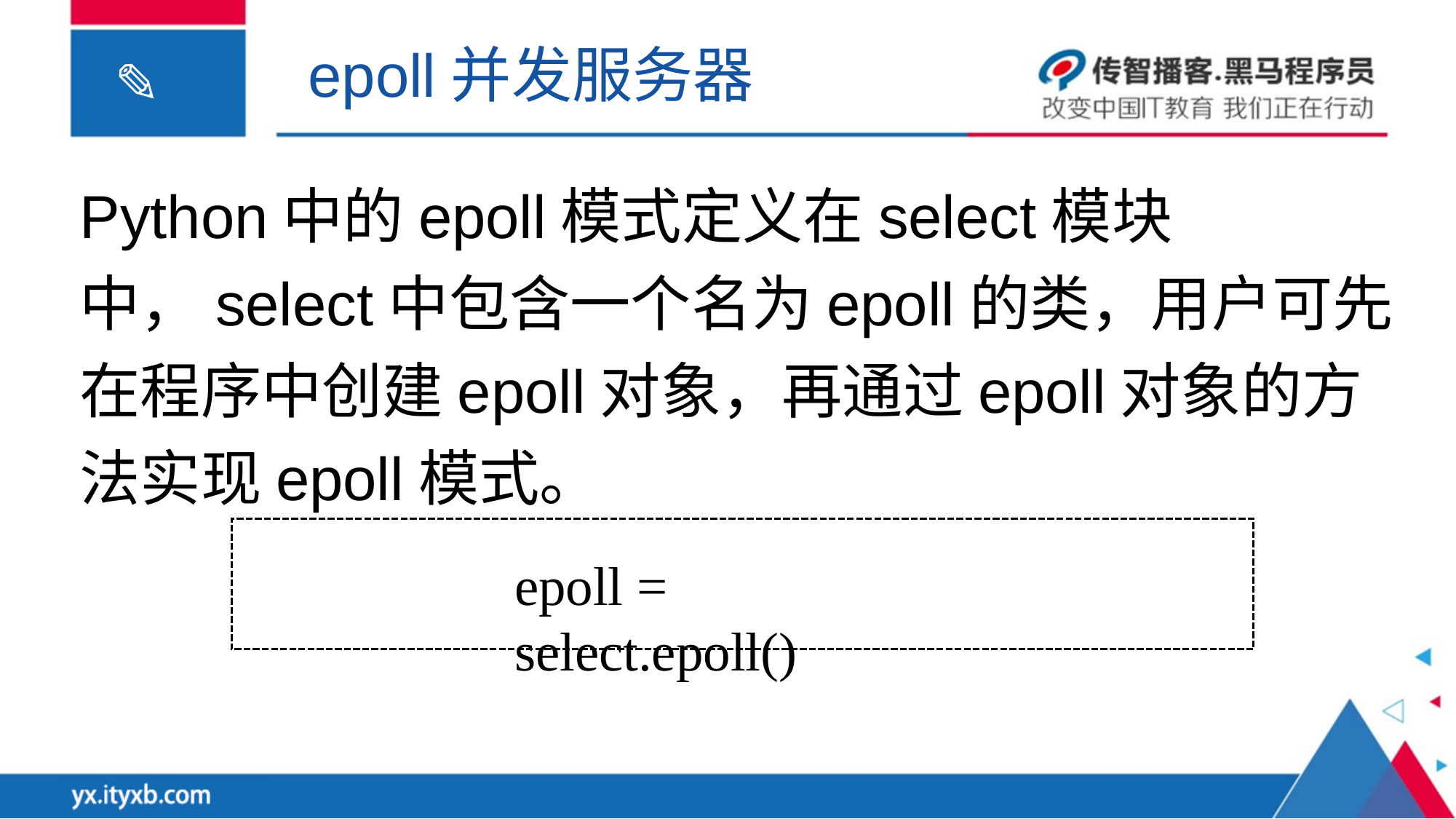

epoll并发服务器
Python中的epoll模式定义在select模块中，select中包含一个名为epoll的类，用户可先在程序中创建epoll对象，再通过epoll对象的方法实现epoll模式。

epoll = select.epoll()